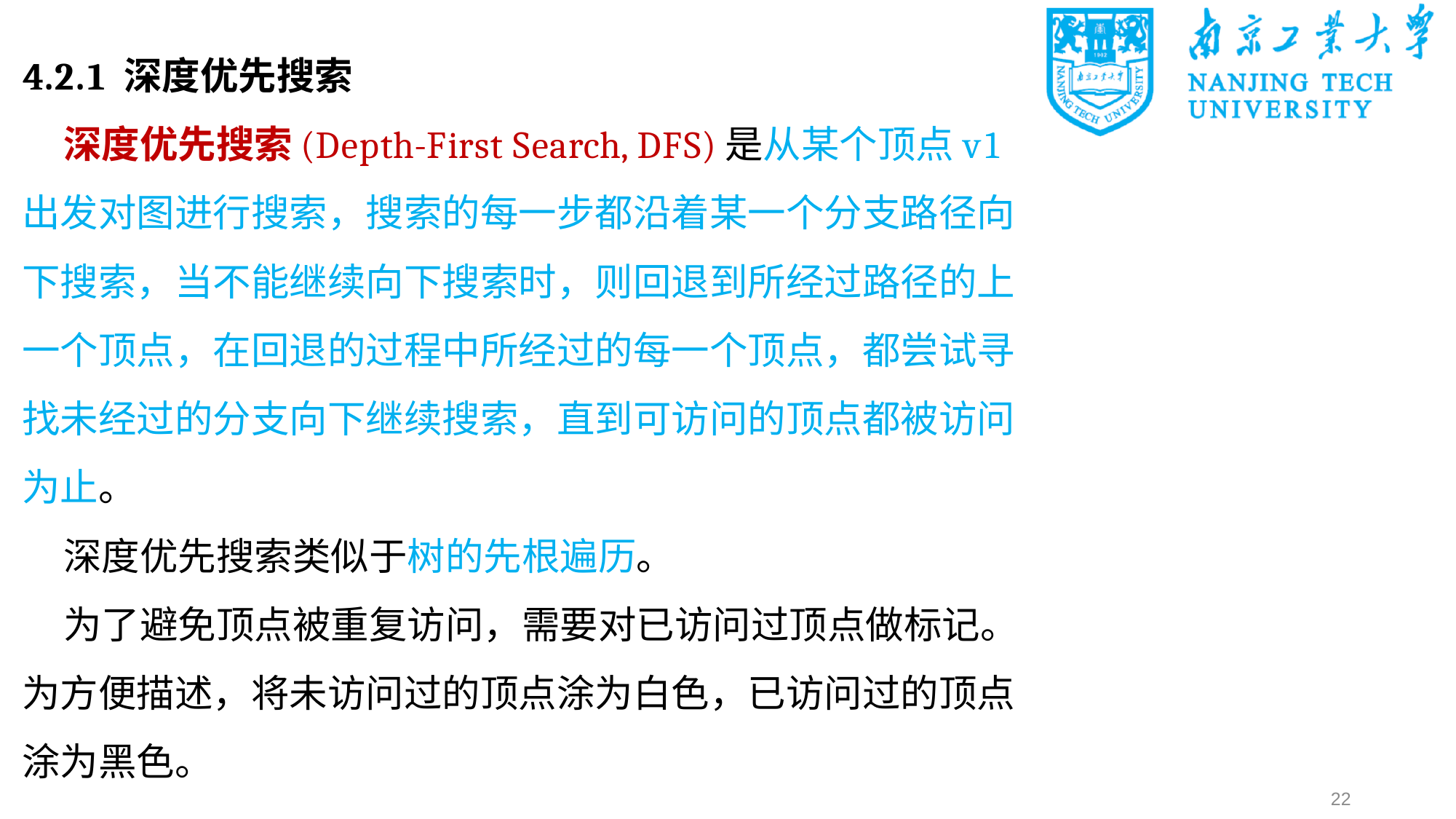

4.2.1 深度优先搜索
深度优先搜索(Depth-First Search, DFS)是从某个顶点v1出发对图进行搜索，搜索的每一步都沿着某一个分支路径向下搜索，当不能继续向下搜索时，则回退到所经过路径的上一个顶点，在回退的过程中所经过的每一个顶点，都尝试寻找未经过的分支向下继续搜索，直到可访问的顶点都被访问为止。
深度优先搜索类似于树的先根遍历。
为了避免顶点被重复访问，需要对已访问过顶点做标记。为方便描述，将未访问过的顶点涂为白色，已访问过的顶点涂为黑色。
22